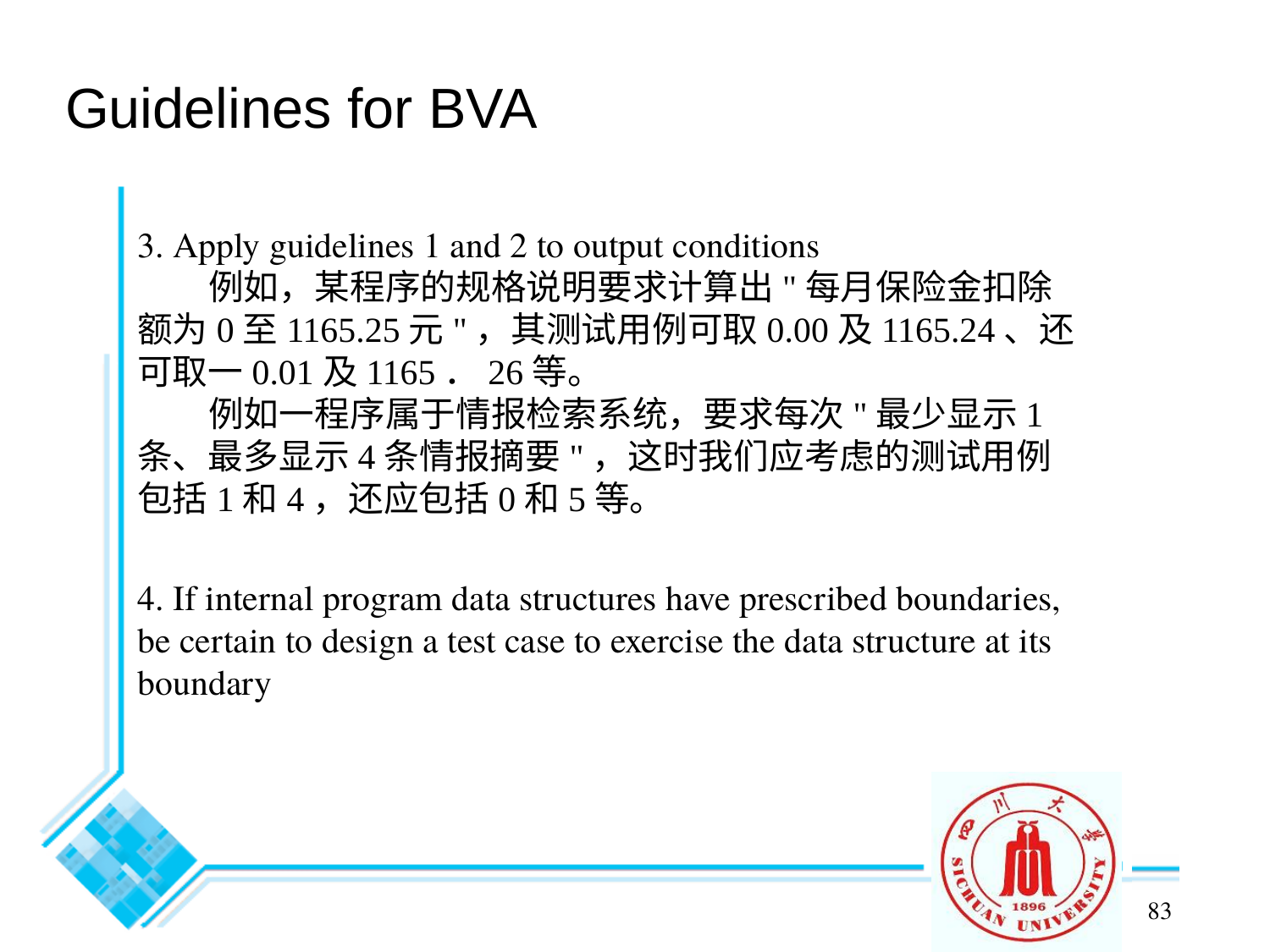

Guidelines for BVA
3. Apply guidelines 1 and 2 to output conditions
        例如，某程序的规格说明要求计算出"每月保险金扣除额为0至1165.25元"，其测试用例可取0.00及1165.24、还可取一0.01及1165．26等。
        例如一程序属于情报检索系统，要求每次"最少显示1条、最多显示4条情报摘要"，这时我们应考虑的测试用例包括1和4，还应包括0和5等。

4. If internal program data structures have prescribed boundaries, be certain to design a test case to exercise the data structure at its boundary
83